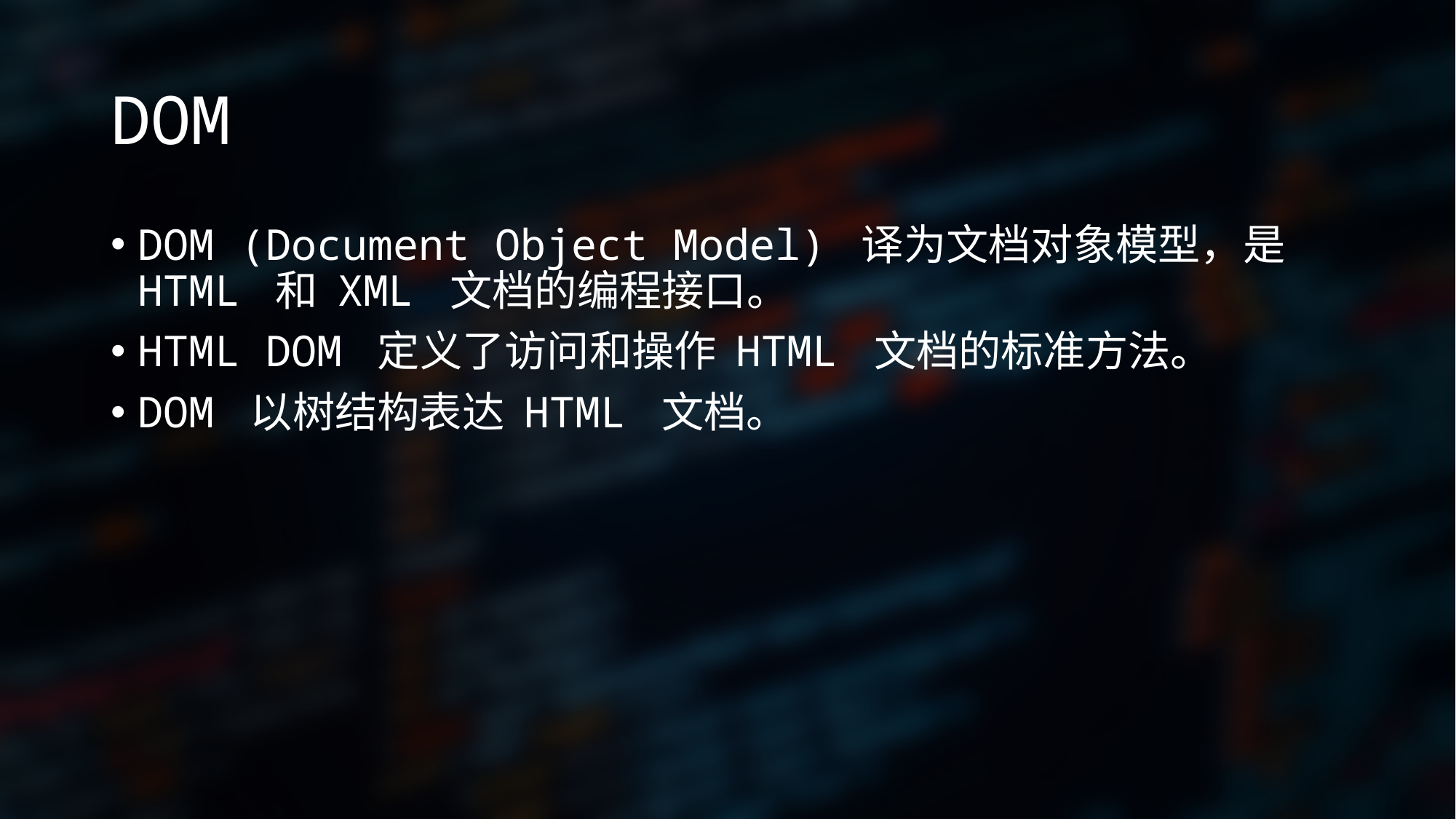

# DOM
DOM (Document Object Model) 译为文档对象模型，是 HTML 和 XML 文档的编程接口。
HTML DOM 定义了访问和操作 HTML 文档的标准方法。
DOM 以树结构表达 HTML 文档。